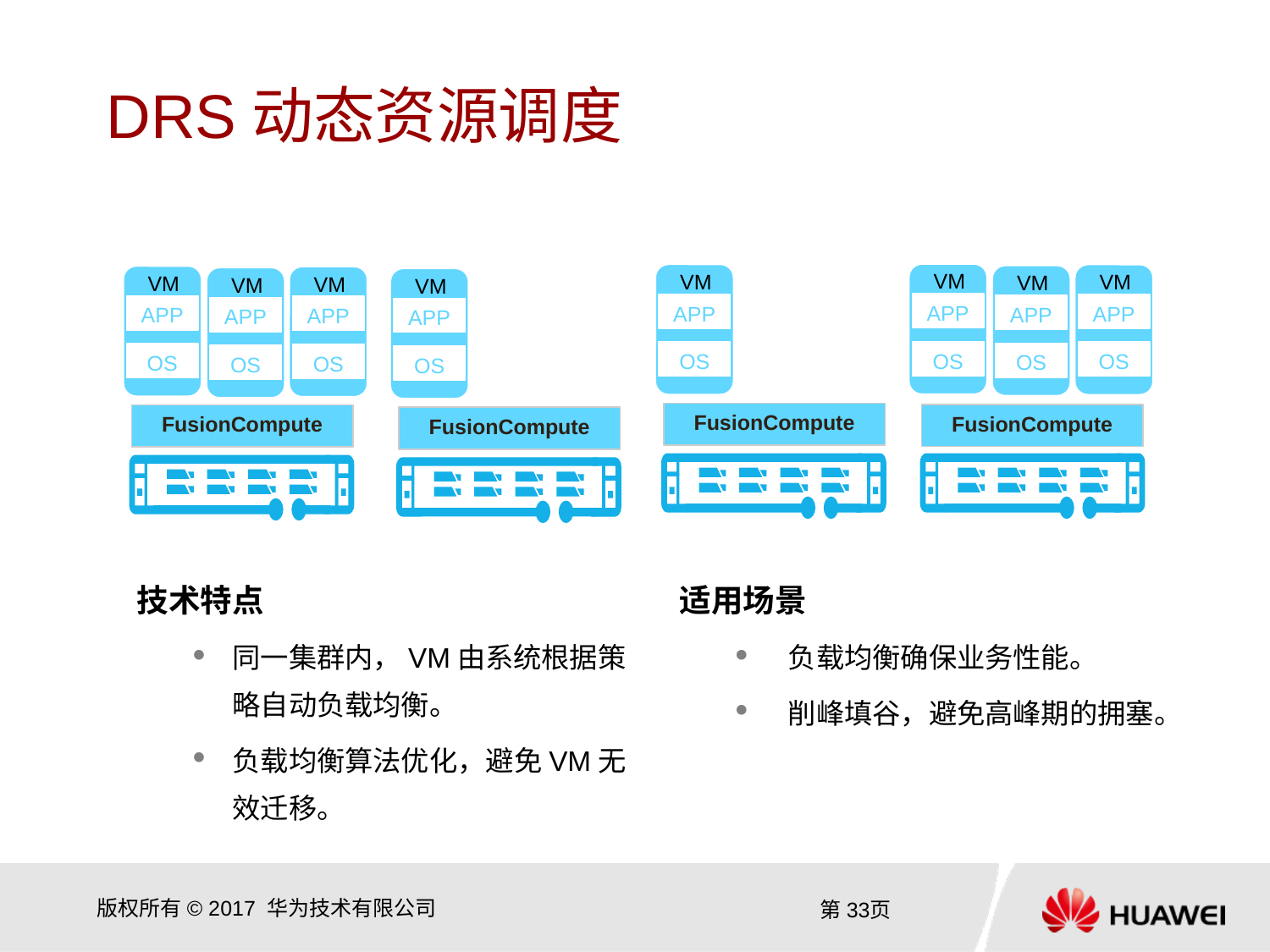

# DRS动态资源调度
VM

APP
OS
VM

APP
OS
VM

APP
OS
VM

APP
OS
VM

APP
OS
VM

APP
OS
VM

APP
OS
VM

APP
OS
FusionCompute
FusionCompute
FusionCompute
FusionCompute

技术特点
同一集群内，VM由系统根据策略自动负载均衡。
负载均衡算法优化，避免VM无效迁移。
适用场景
 负载均衡确保业务性能。
 削峰填谷，避免高峰期的拥塞。